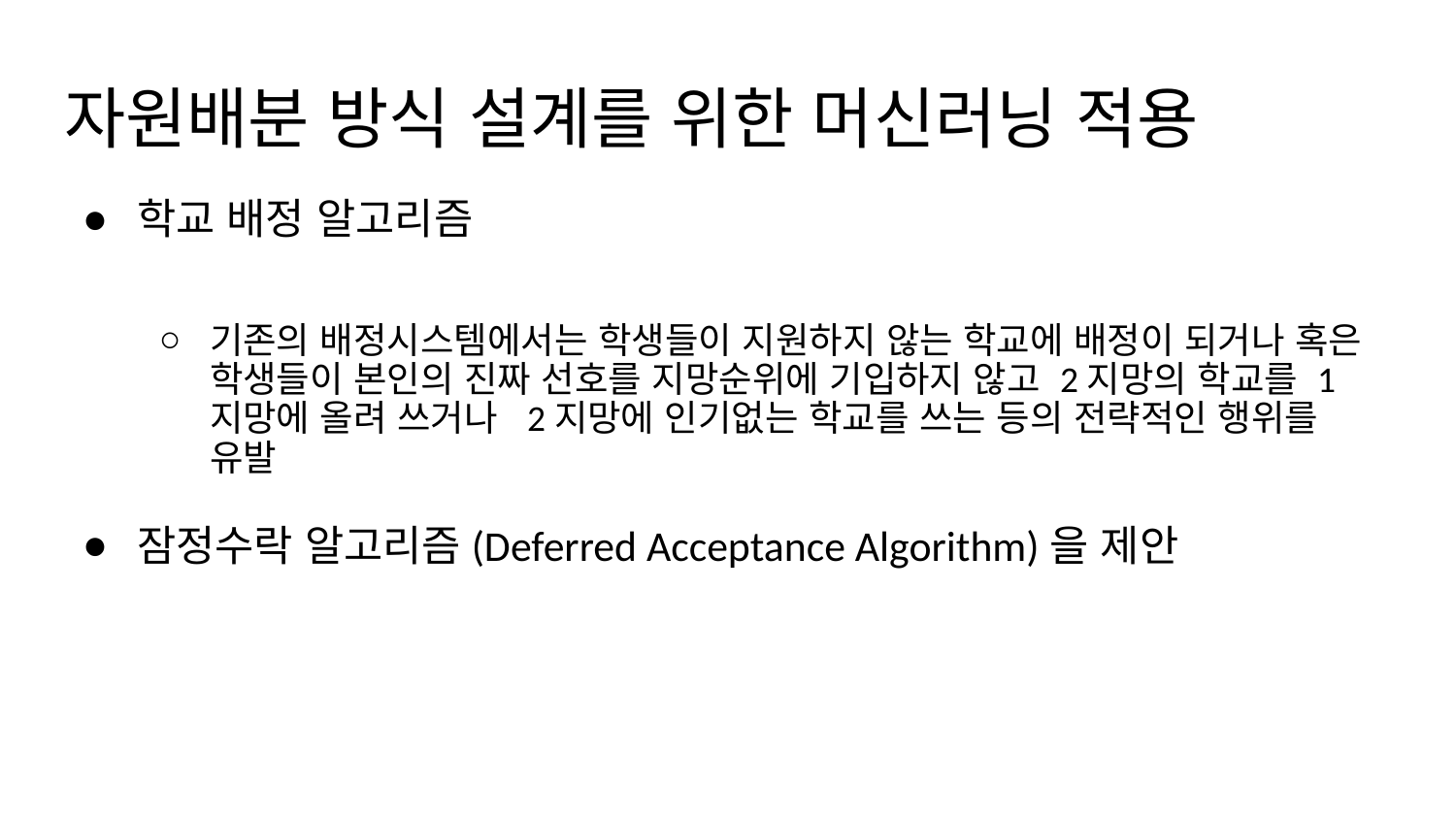

# 자원배분 방식 설계를 위한 머신러닝 적용
학교 배정 알고리즘

기존의 배정시스템에서는 학생들이 지원하지 않는 학교에 배정이 되거나 혹은 학생들이 본인의 진짜 선호를 지망순위에 기입하지 않고 2지망의 학교를 1지망에 올려 쓰거나  2지망에 인기없는 학교를 쓰는 등의 전략적인 행위를 유발

잠정수락 알고리즘(Deferred Acceptance Algorithm)을 제안